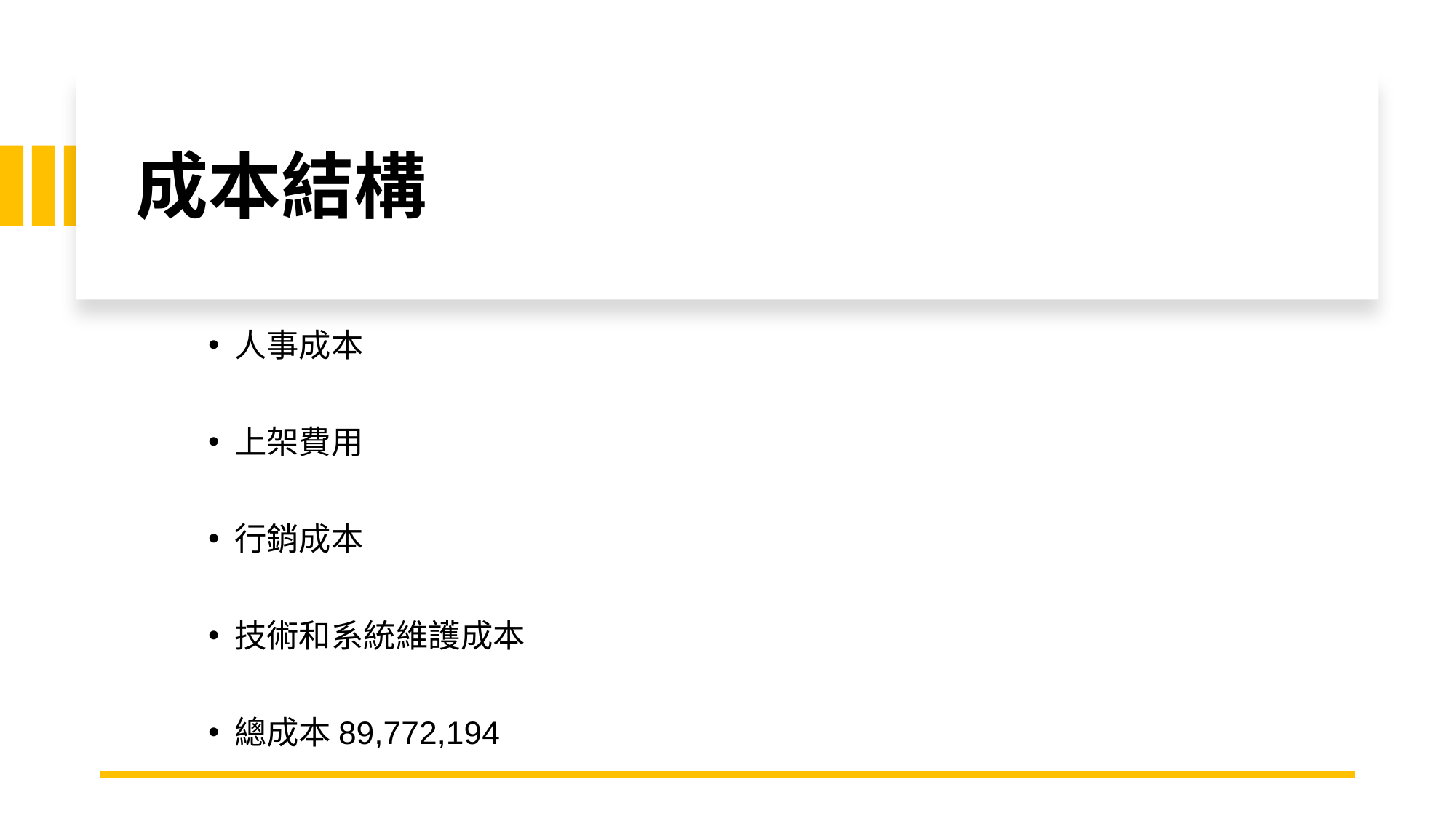

# 成本結構

人事成本

上架費用

行銷成本

技術和系統維護成本

總成本89,772,194